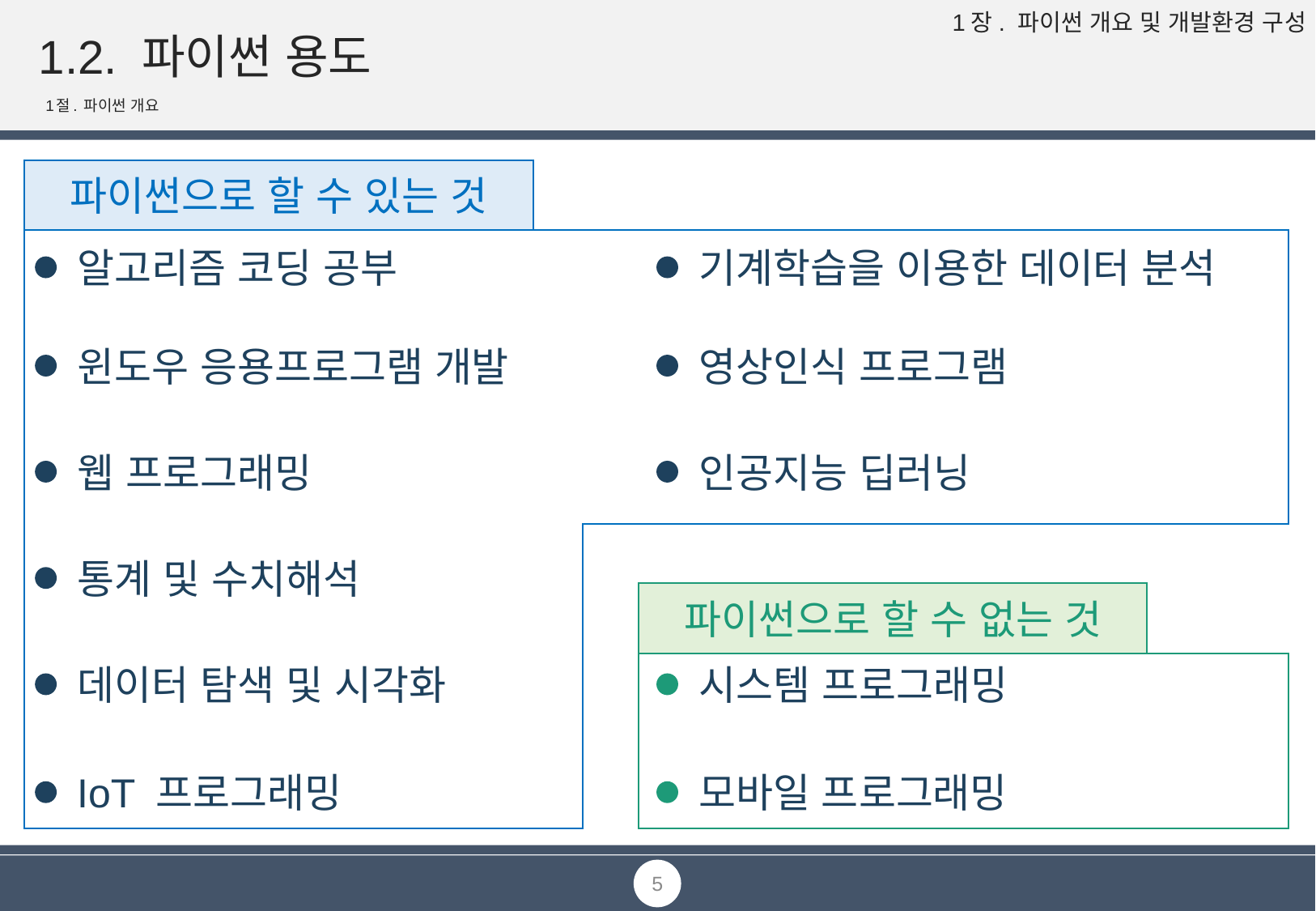

# 1.2. 파이썬 용도
1절. 파이썬 개요
파이썬으로 할 수 있는 것

알고리즘 코딩 공부
기계학습을 이용한 데이터 분석

윈도우 응용프로그램 개발
영상인식 프로그램

웹 프로그래밍
인공지능 딥러닝

통계 및 수치해석

파이썬으로 할 수 없는 것

데이터 탐색 및 시각화
시스템 프로그래밍

IoT 프로그래밍
모바일 프로그래밍

5